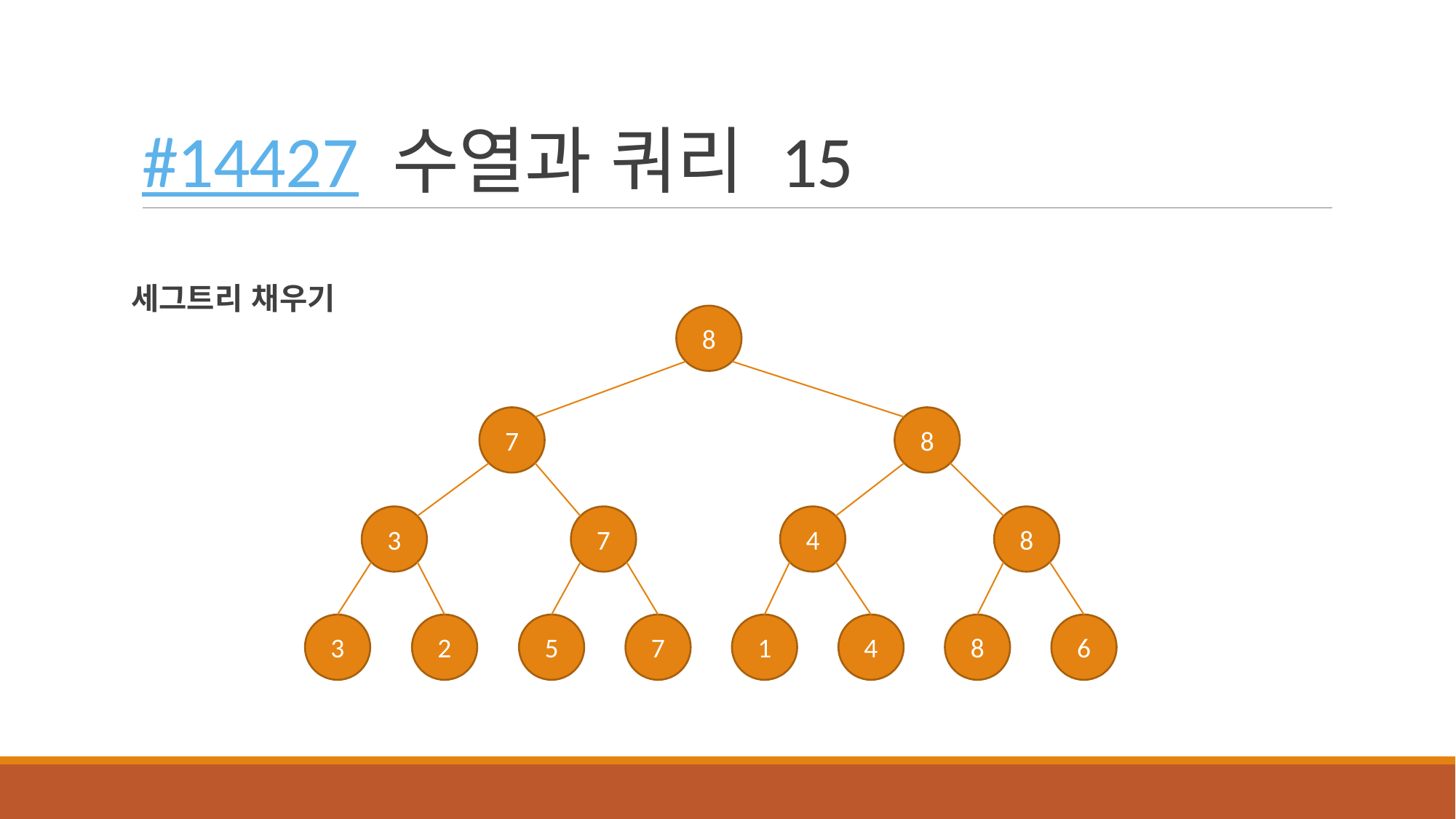

# #14427 수열과 쿼리 15

세그트리 채우기
8
7
8
3
7
4
8
3
2
5
7
1
4
8
6